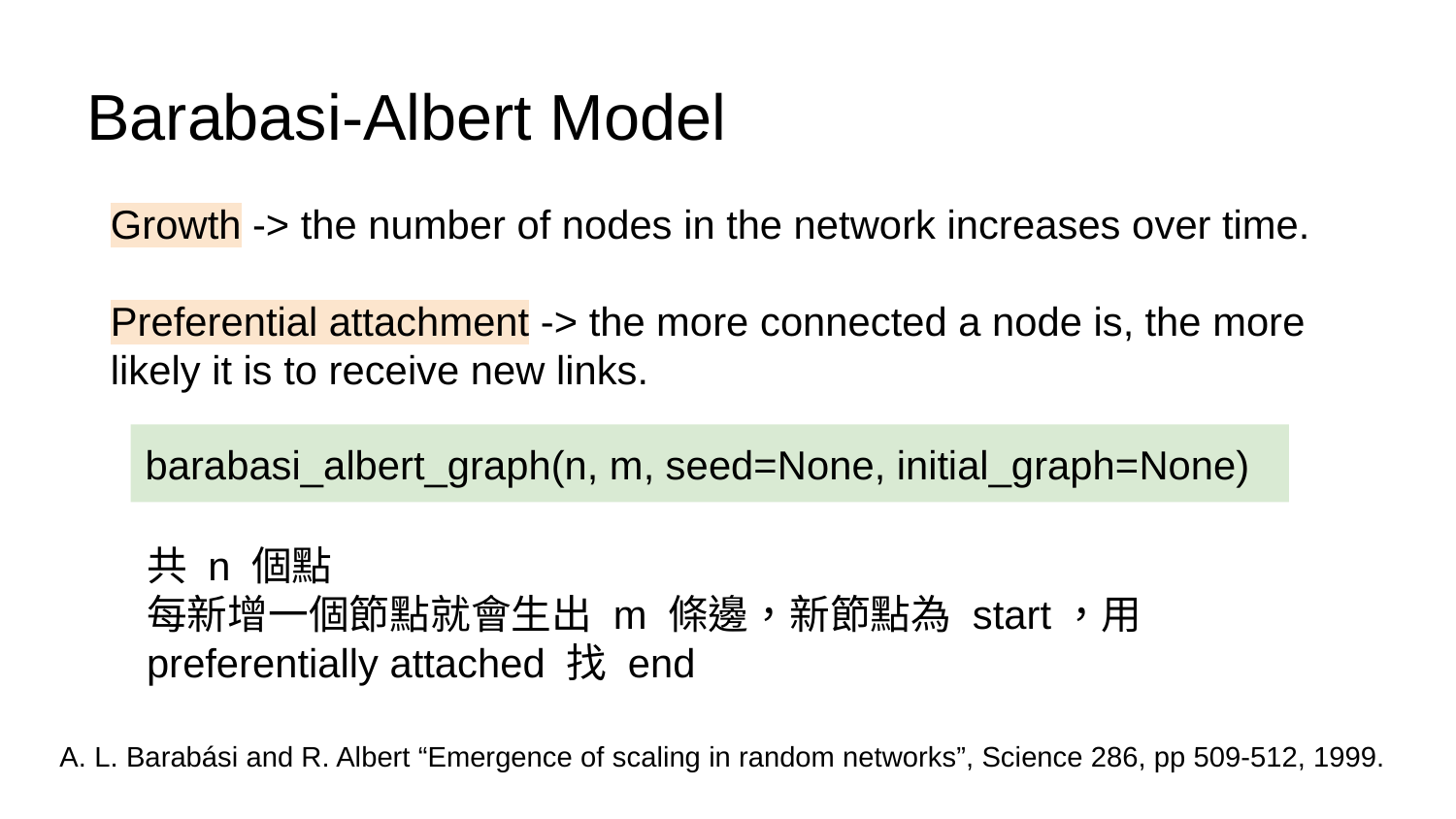

Barabasi-Albert Model
Growth -> the number of nodes in the network increases over time.

Preferential attachment -> the more connected a node is, the more likely it is to receive new links.
barabasi_albert_graph(n, m, seed=None, initial_graph=None)
共 n 個點
每新增一個節點就會生出 m 條邊，新節點為 start，用 preferentially attached 找 end
A. L. Barabási and R. Albert “Emergence of scaling in random networks”, Science 286, pp 509-512, 1999.